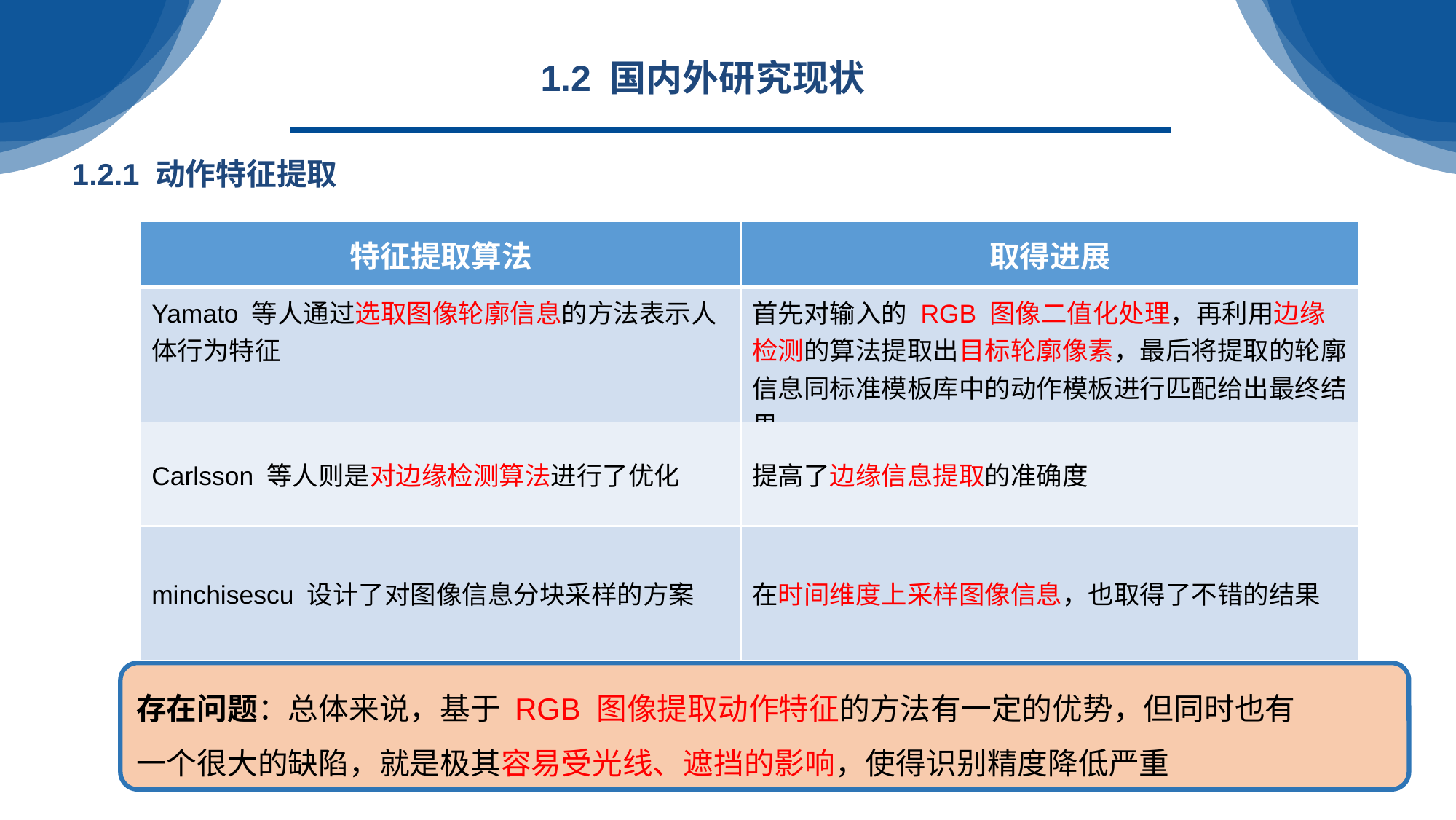

研究背景及国内外研究现状
1.2 国内外研究现状

1.2.1 动作特征提取
| 特征提取算法 | 取得进展 |
| --- | --- |
| Yamato 等人通过选取图像轮廓信息的方法表示人体行为特征 | 首先对输入的 RGB 图像二值化处理，再利用边缘检测的算法提取出目标轮廓像素，最后将提取的轮廓信息同标准模板库中的动作模板进行匹配给出最终结果 |
| Carlsson 等人则是对边缘检测算法进行了优化 | 提高了边缘信息提取的准确度 |
| minchisescu 设计了对图像信息分块采样的方案 | 在时间维度上采样图像信息，也取得了不错的结果 |
存在问题：总体来说，基于 RGB 图像提取动作特征的方法有一定的优势，但同时也有
一个很大的缺陷，就是极其容易受光线、遮挡的影响，使得识别精度降低严重
5